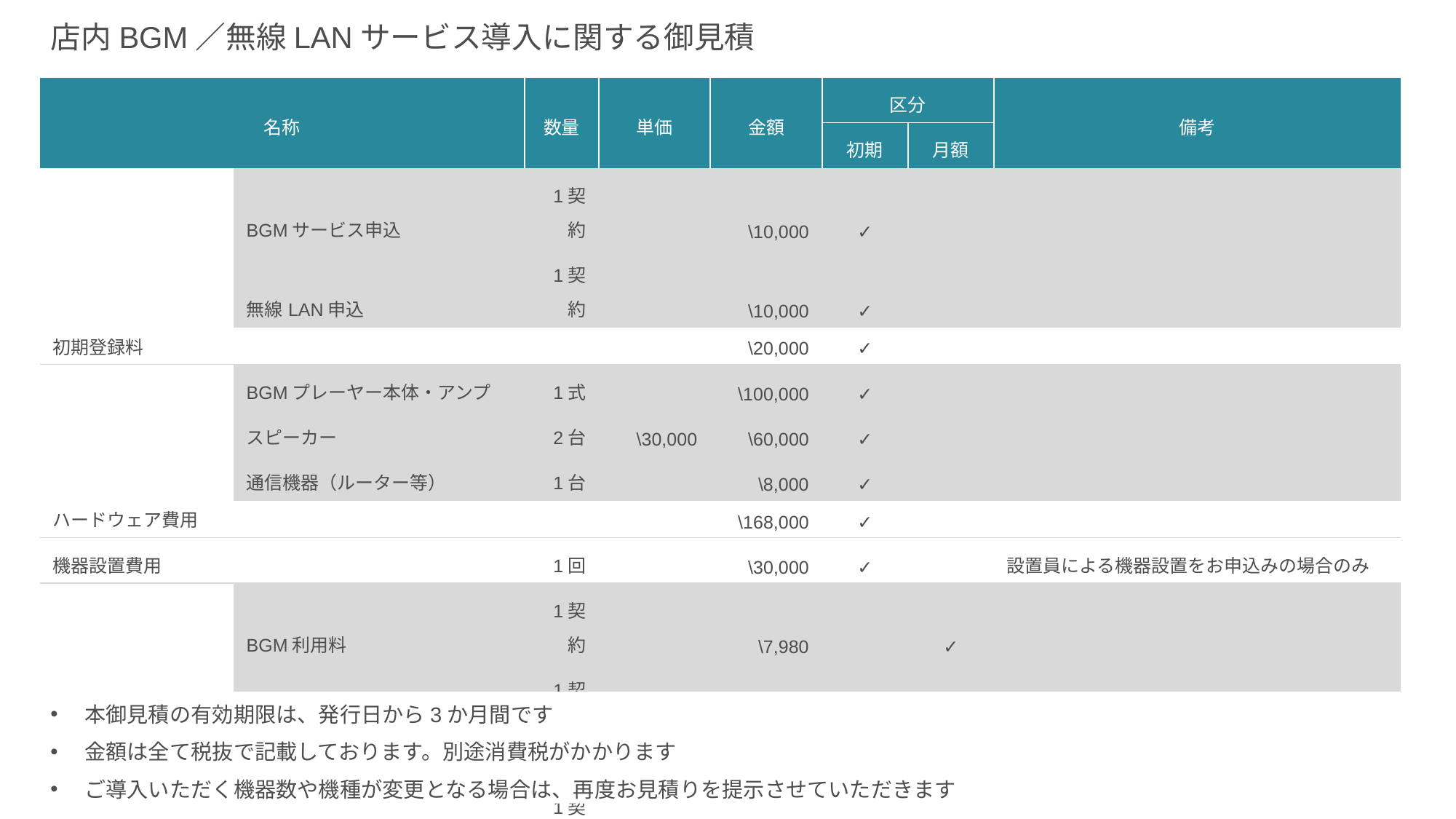

# 店内BGM／無線LANサービス導入に関する御見積
| 名称 |  | 数量 | 単価 | 金額 | 区分 |  | 備考 |
| --- | --- | --- | --- | --- | --- | --- | --- |
|  |  |  |  |  | 初期 | 月額 |  |
| 初期登録料 | BGMサービス申込 | 1契約 |  | \10,000 | ✓ |  |  |
|  | 無線LAN申込 | 1契約 |  | \10,000 | ✓ |  |  |
|  |  |  |  | \20,000 | ✓ |  |  |
| ハードウェア費用 | BGMプレーヤー本体・アンプ | 1式 |  | \100,000 | ✓ |  |  |
|  | スピーカー | 2台 | \30,000 | \60,000 | ✓ |  |  |
|  | 通信機器（ルーター等） | 1台 |  | \8,000 | ✓ |  |  |
|  |  |  |  | \168,000 | ✓ |  |  |
| 機器設置費用 |  | 1回 |  | \30,000 | ✓ |  | 設置員による機器設置をお申込みの場合のみ |
| サービス利用料 | BGM利用料 | 1契約 |  | \7,980 |  | ✓ |  |
|  | 通信費用 | 1契約 |  | \2,300 |  | ✓ |  |
| 通信費用 |  |  |  | \10,280 |  | ✓ |  |
| サポート費用 |  | 1契約 |  | \500 |  | ✓ |  |
| 初期費用合計：　 \218,000 月額費用合計：　　\10,780 |  |  |  | 月額費用合計：\10,780 |  |  |  |
本御見積の有効期限は、発行日から3か月間です
金額は全て税抜で記載しております。別途消費税がかかります
ご導入いただく機器数や機種が変更となる場合は、再度お見積りを提示させていただきます